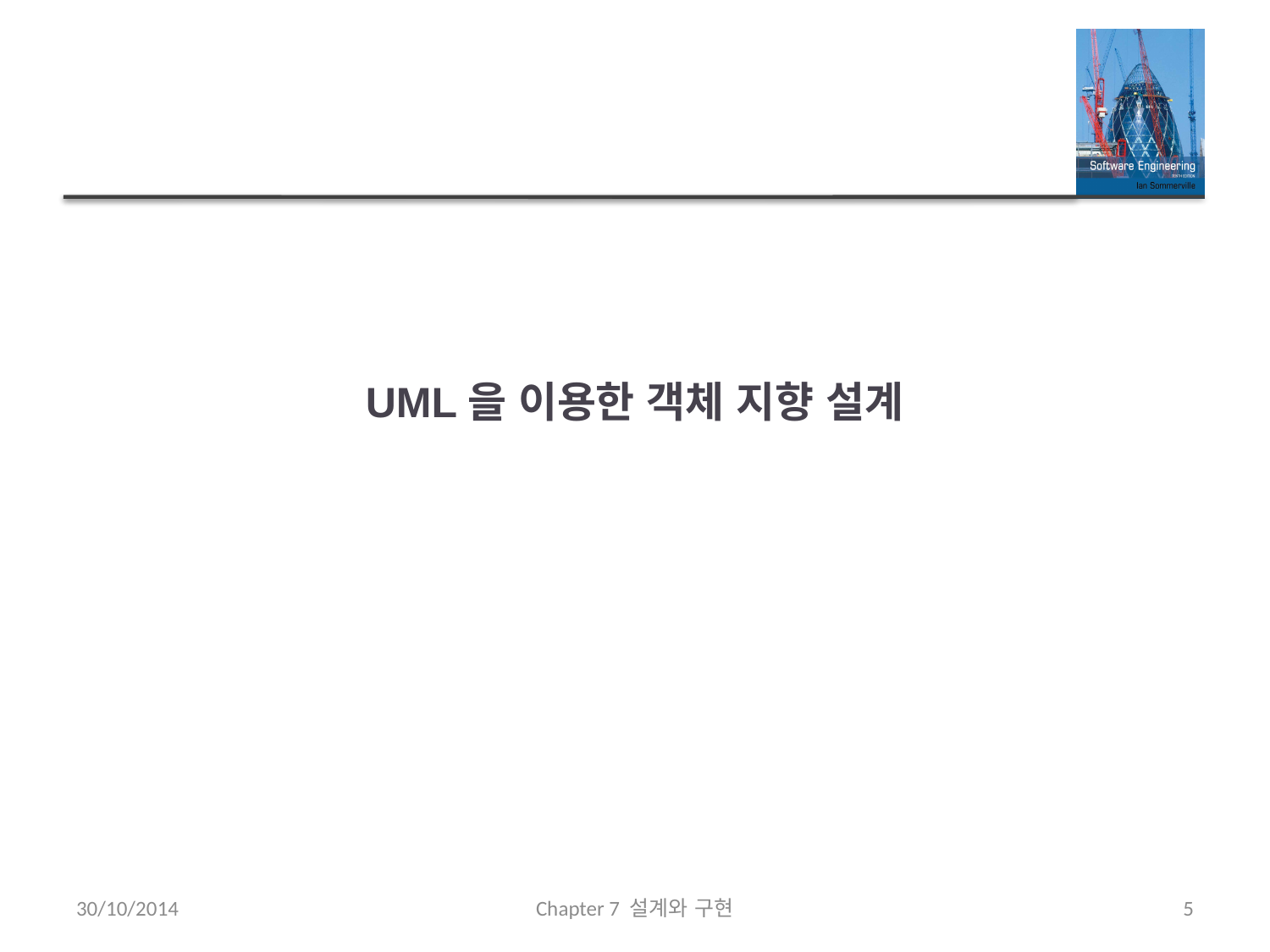

# UML을 이용한 객체 지향 설계
30/10/2014
Chapter 7 설계와 구현
5